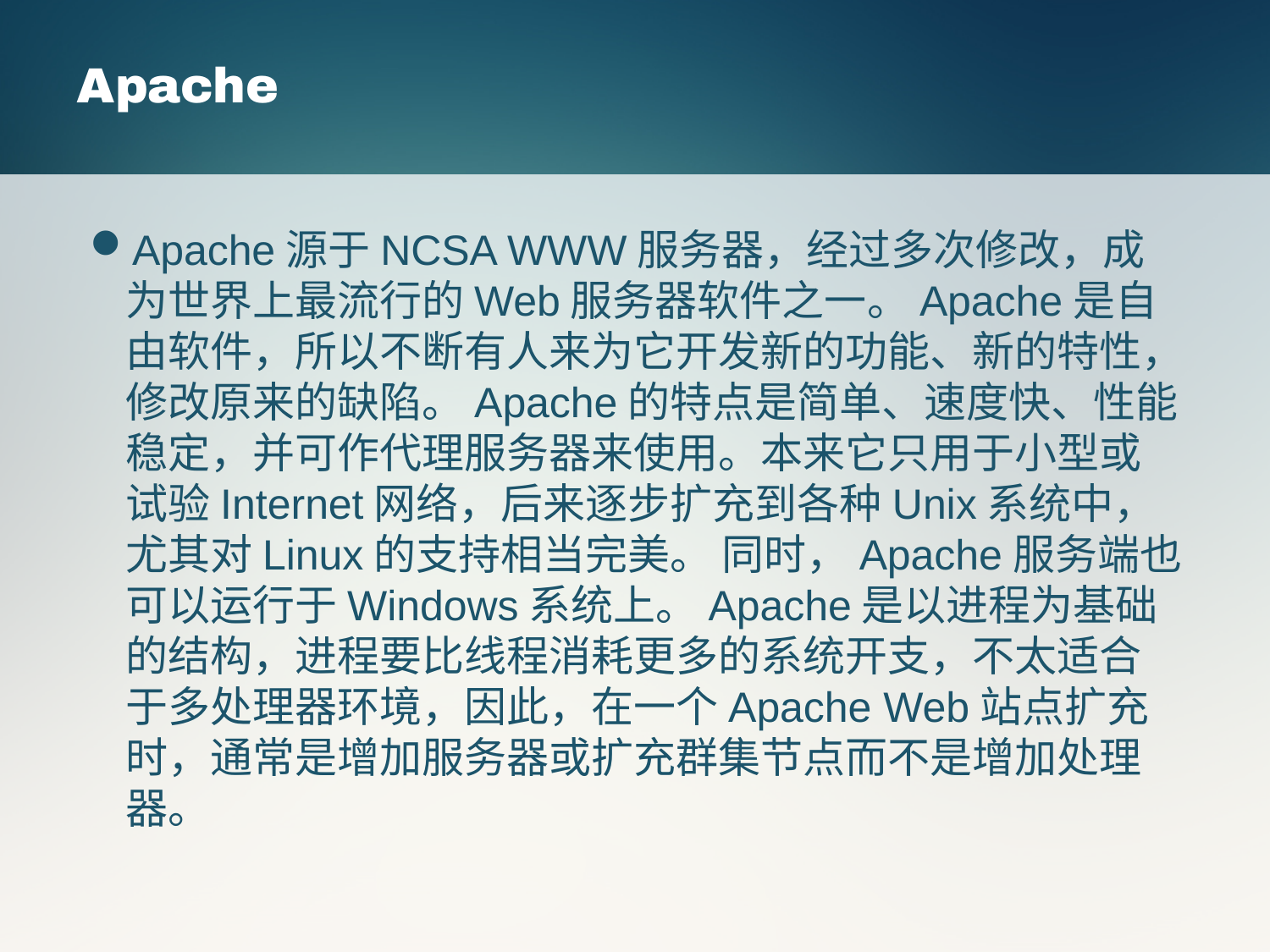

# Apache
Apache源于NCSA WWW服务器，经过多次修改，成为世界上最流行的Web服务器软件之一。Apache是自由软件，所以不断有人来为它开发新的功能、新的特性，修改原来的缺陷。Apache的特点是简单、速度快、性能稳定，并可作代理服务器来使用。本来它只用于小型或试验Internet网络，后来逐步扩充到各种Unix系统中，尤其对Linux的支持相当完美。 同时，Apache服务端也可以运行于Windows系统上。Apache是以进程为基础的结构，进程要比线程消耗更多的系统开支，不太适合于多处理器环境，因此，在一个Apache Web站点扩充时，通常是增加服务器或扩充群集节点而不是增加处理器。